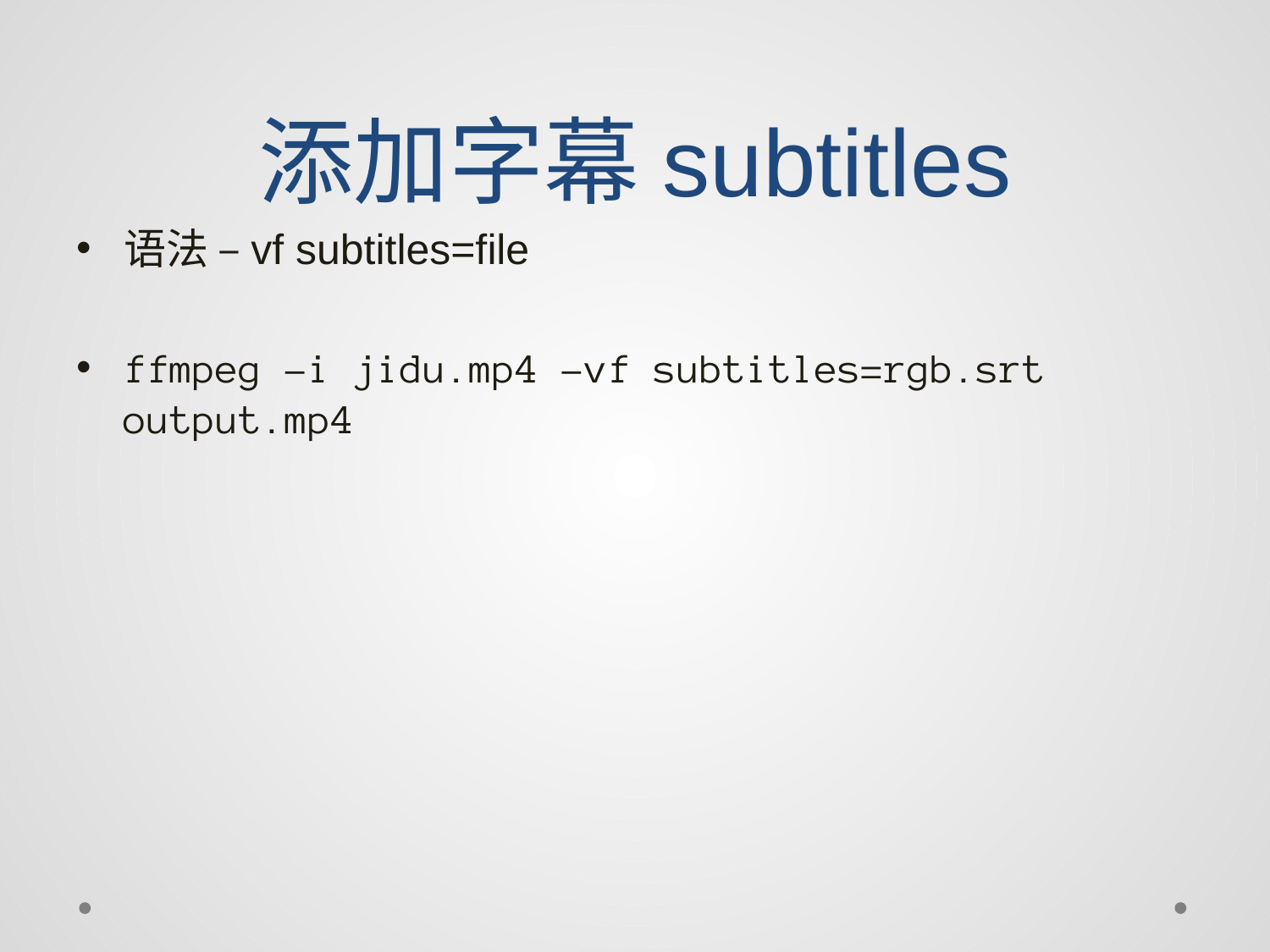

# 添加字幕subtitles
语法 –vf subtitles=file

ffmpeg -i jidu.mp4 -vf subtitles=rgb.srt output.mp4